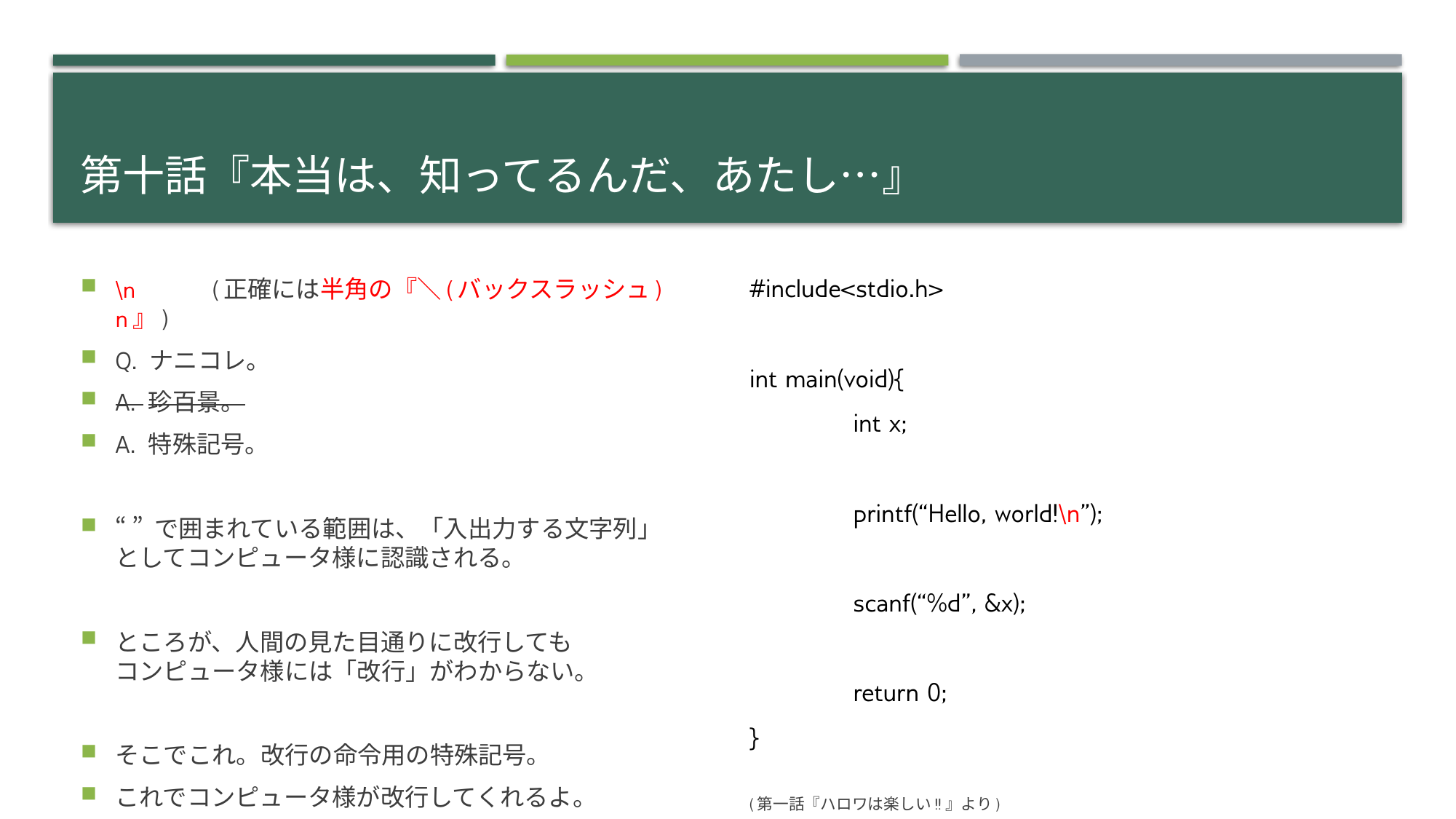

# 第十話『本当は、知ってるんだ、あたし…』
\n	(正確には半角の『＼(バックスラッシュ)n』)
Q. ナニコレ。
A. 珍百景。
A. 特殊記号。

“ ” で囲まれている範囲は、「入出力する文字列」
としてコンピュータ様に認識される。

ところが、人間の見た目通りに改行しても
コンピュータ様には「改行」がわからない。

そこでこれ。改行の命令用の特殊記号。
これでコンピュータ様が改行してくれるよ。
#include<stdio.h>

int main(void){
	int x;

	printf(“Hello, world!\n”);

	scanf(“%d”, &x);

	return 0;
}

(第一話『ハロワは楽しい!!』より)